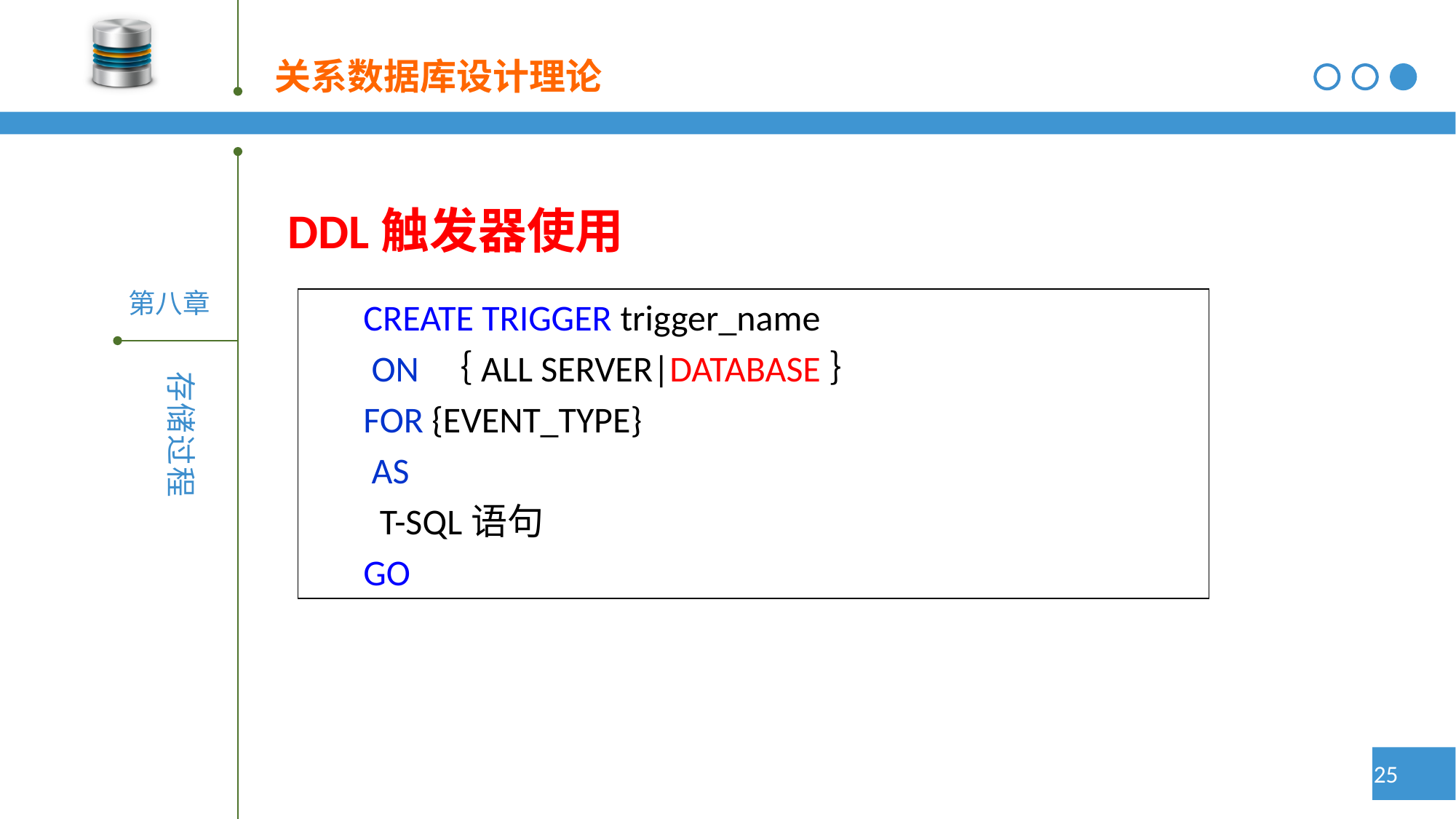

DDL触发器使用
CREATE TRIGGER trigger_name
 ON ｛ALL SERVER|DATABASE｝
FOR {EVENT_TYPE}
 AS
  T-SQL语句
GO